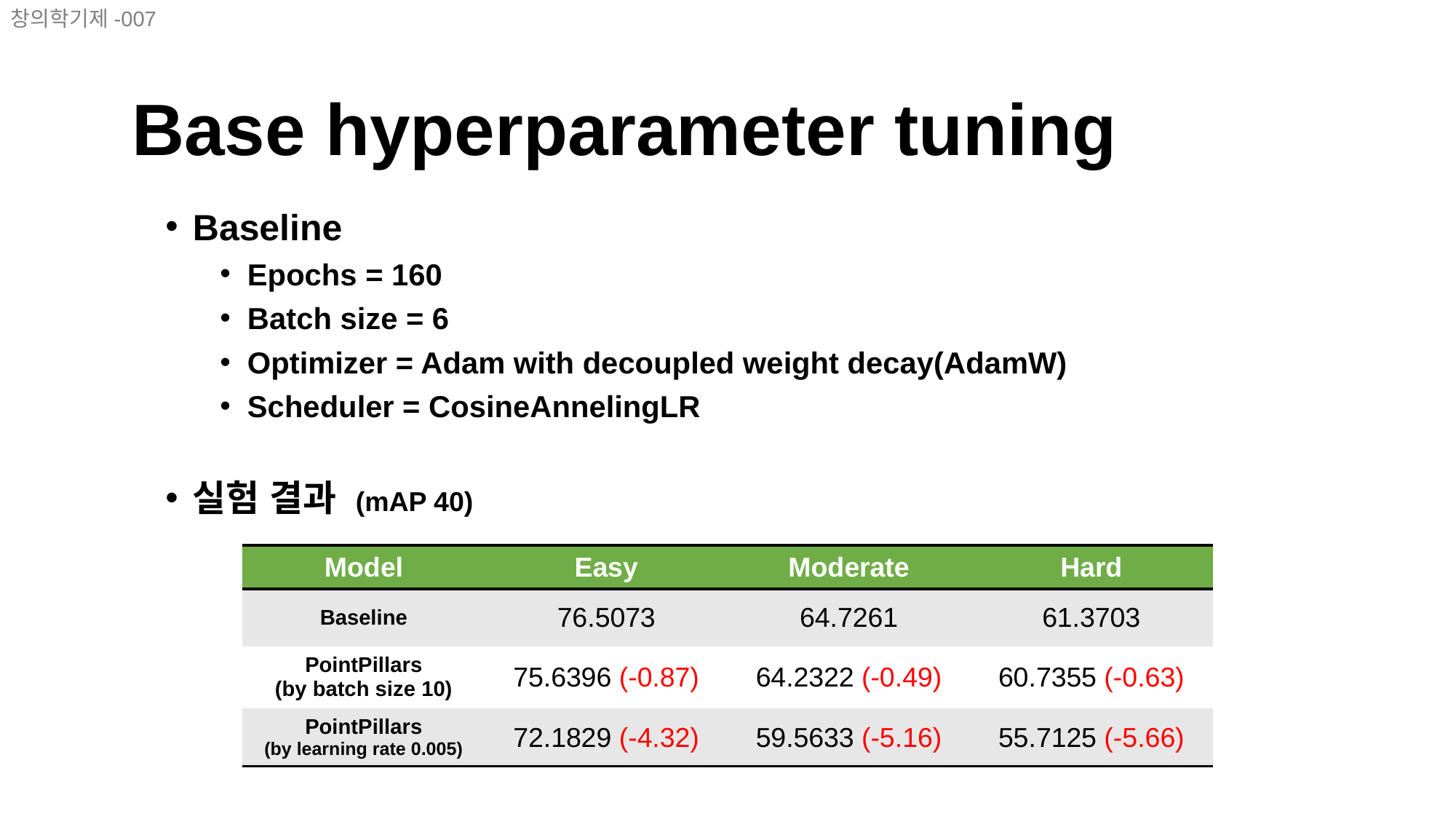

창의학기제-007
Base hyperparameter tuning
Baseline
Epochs = 160
Batch size = 6
Optimizer = Adam with decoupled weight decay(AdamW)
Scheduler = CosineAnnelingLR

실험 결과 (mAP 40)
| Model | Easy | Moderate | Hard |
| --- | --- | --- | --- |
| Baseline | 76.5073 | 64.7261 | 61.3703 |
| PointPillars (by batch size 10) | 75.6396 (-0.87) | 64.2322 (-0.49) | 60.7355 (-0.63) |
| PointPillars (by learning rate 0.005) | 72.1829 (-4.32) | 59.5633 (-5.16) | 55.7125 (-5.66) |